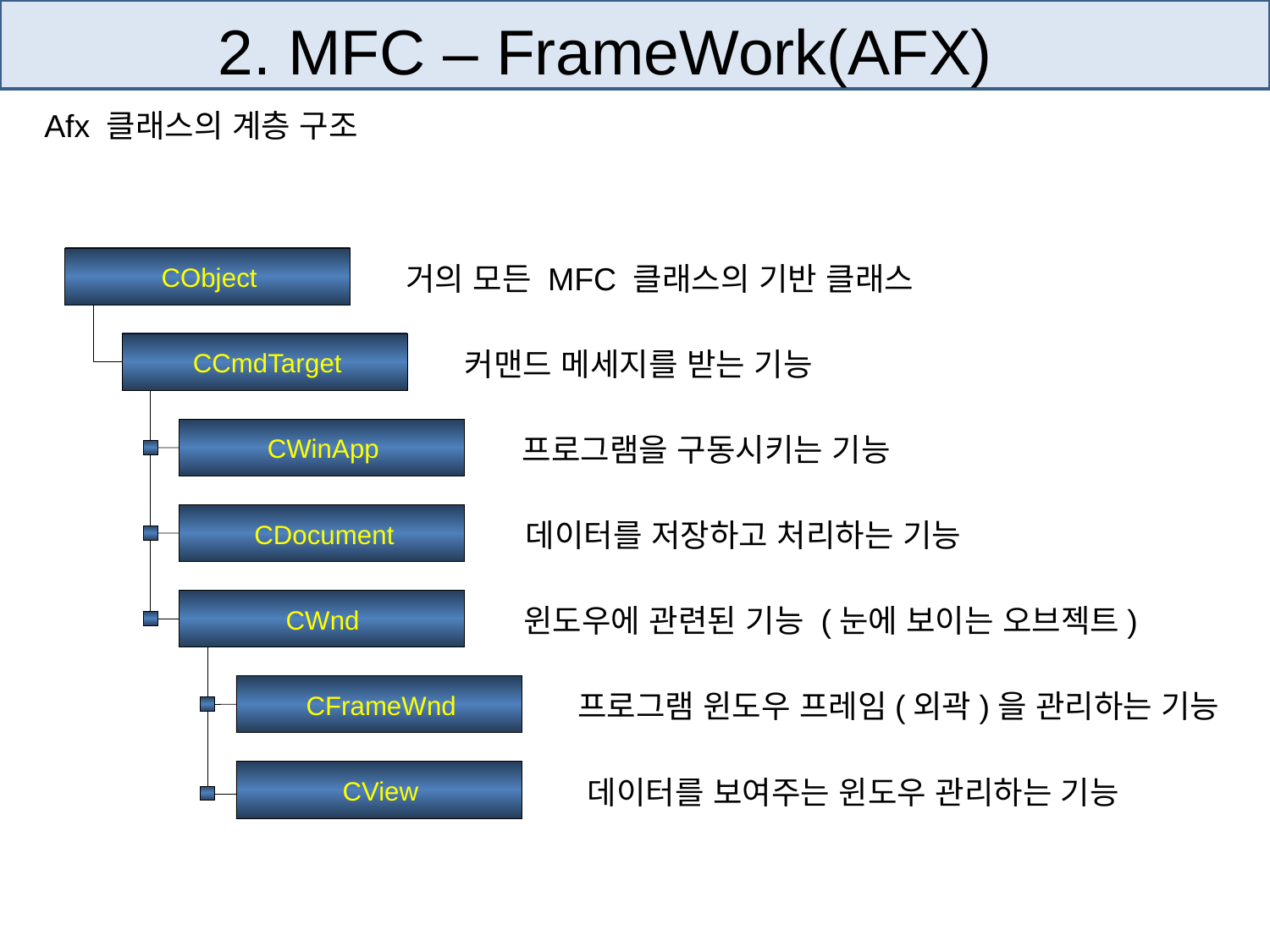

# 2. MFC – FrameWork(AFX)
Afx 클래스의 계층 구조

CObject

CCmdTarget

CWinApp

CDocument

CWnd

CFrameWnd

CView

거의 모든 MFC 클래스의 기반 클래스
커맨드 메세지를 받는 기능
프로그램을 구동시키는 기능
데이터를 저장하고 처리하는 기능
윈도우에 관련된 기능 (눈에 보이는 오브젝트)
프로그램 윈도우 프레임(외곽)을 관리하는 기능
데이터를 보여주는 윈도우 관리하는 기능